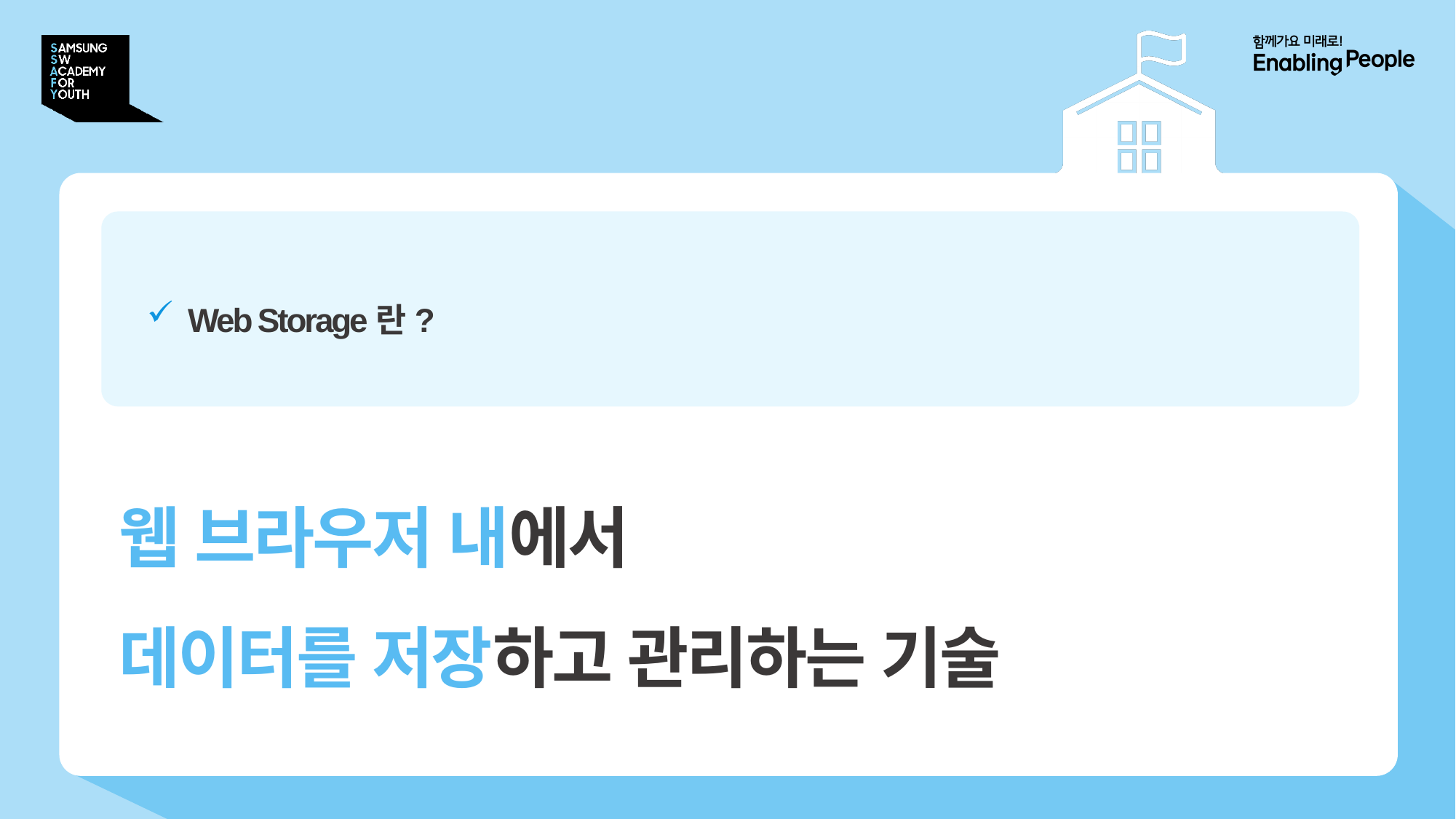

# 시작하며

Web Storage란?
웹 브라우저 내에서
데이터를 저장하고 관리하는 기술